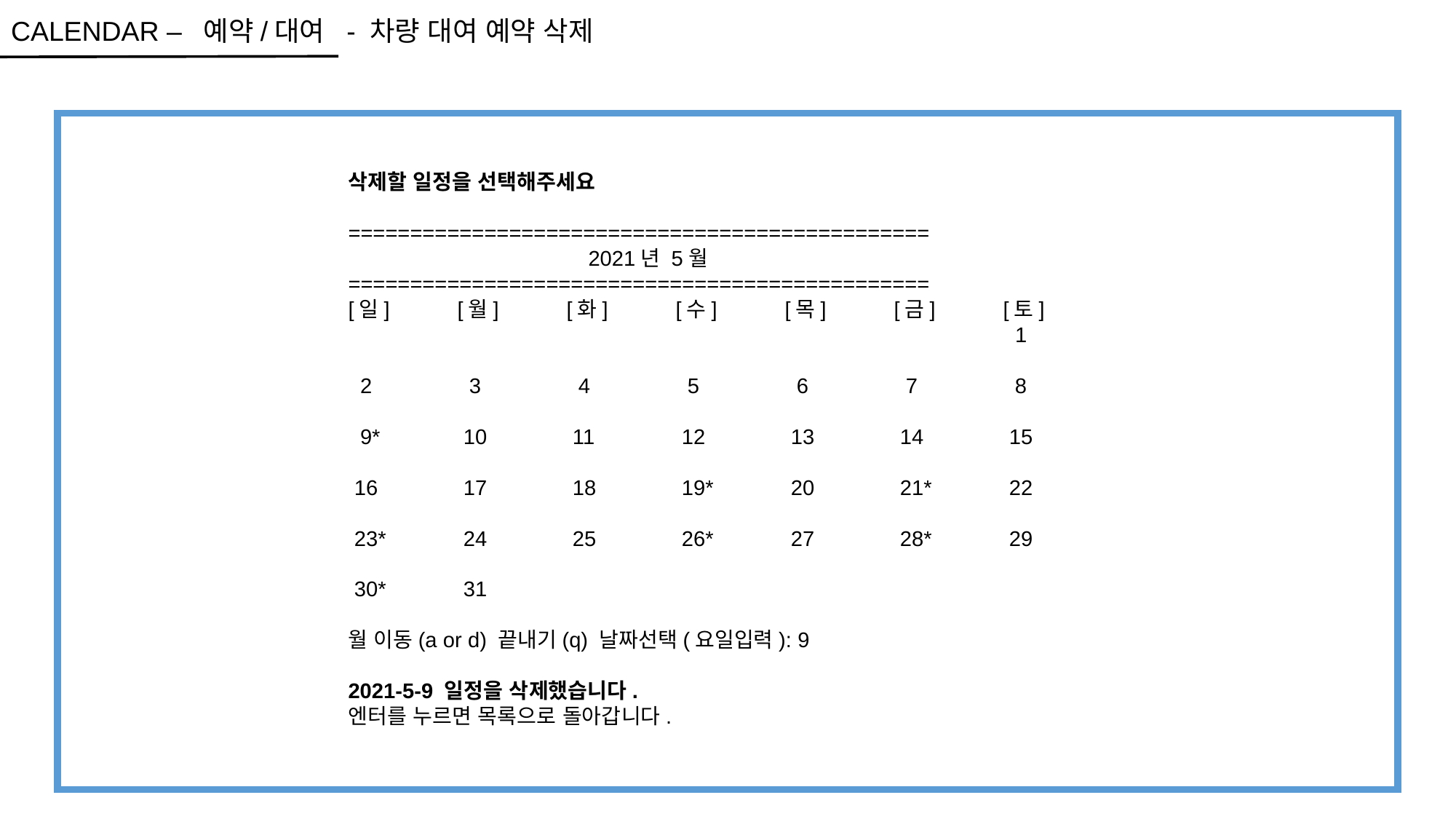

CALENDAR –  예약/대여  - 차량 대여 예약 삭제

삭제할 일정을 선택해주세요

===============================================
                                        2021년 5월
===============================================
[일]	[월]	[화]	[수]	[목]	[금]	[토]
						  1
  2	  3	  4	  5	  6	  7	  8
  9*	 10	 11	 12	 13	 14	 15
 16	 17	 18	 19*	 20	 21*	 22
 23*	 24	 25	 26*	 27	 28*	 29
 30*	 31

월 이동(a or d) 끝내기(q) 날짜선택(요일입력): 9

2021-5-9 일정을 삭제했습니다.
엔터를 누르면 목록으로 돌아갑니다.